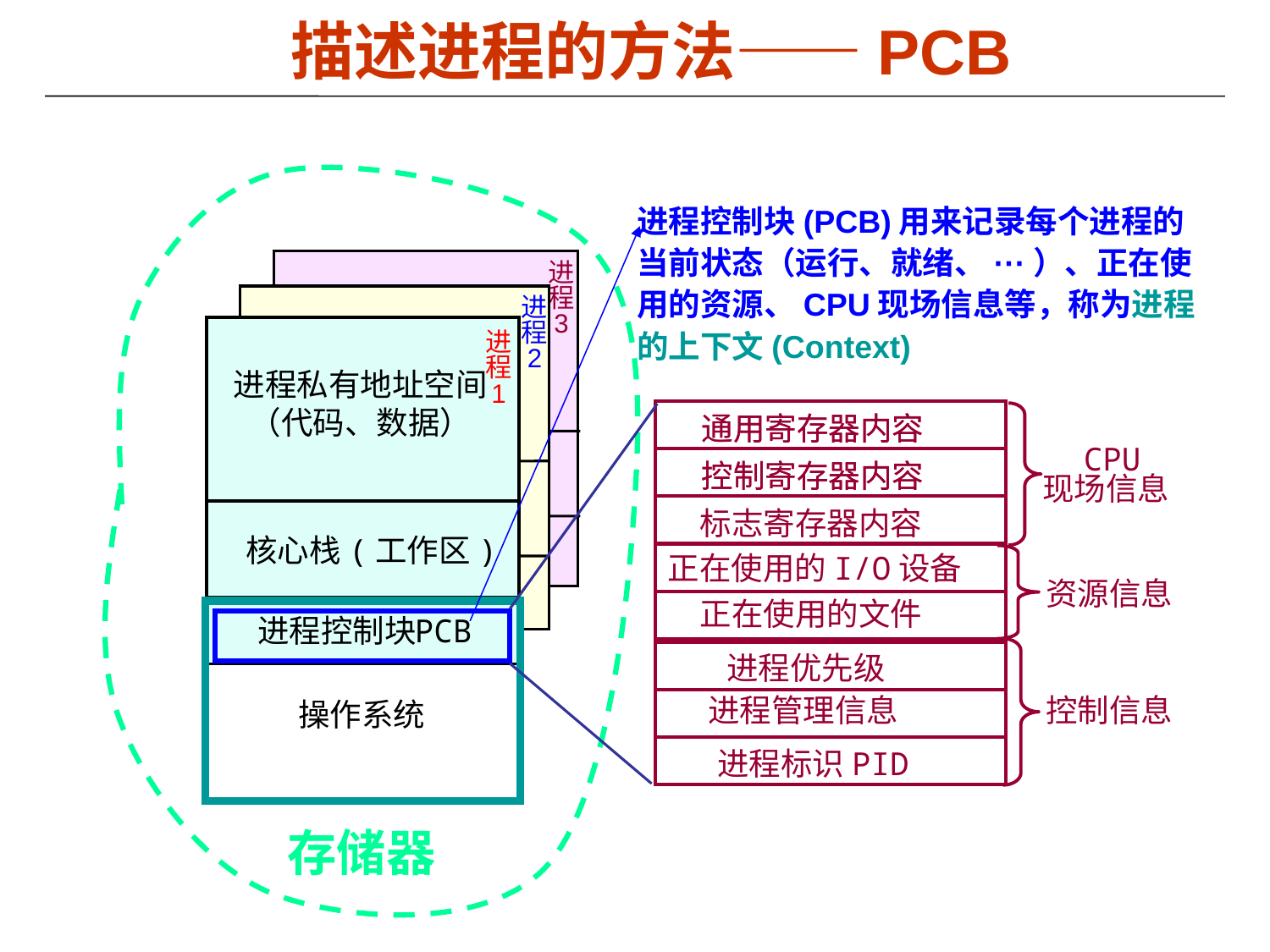

# 描述进程的方法——PCB

进程控制块(PCB)用来记录每个进程的当前状态（运行、就绪、···）、正在使用的资源、CPU现场信息等，称为进程的上下文(Context)

进
程
3

进
程
2

进
程
进程私有地址空间
1
（代码、数据）

核心栈(工作区)

进程控制块
PCB
操作系统

通用寄存器内容
通用寄存器内容
CPU

控制寄存器内容
控制寄存器内容
现场信息

标志寄存器内容

正在使用的I/O设备
资源信息

正在使用的文件

进程优先级

进程管理信息
控制信息

进程标识PID

存储器